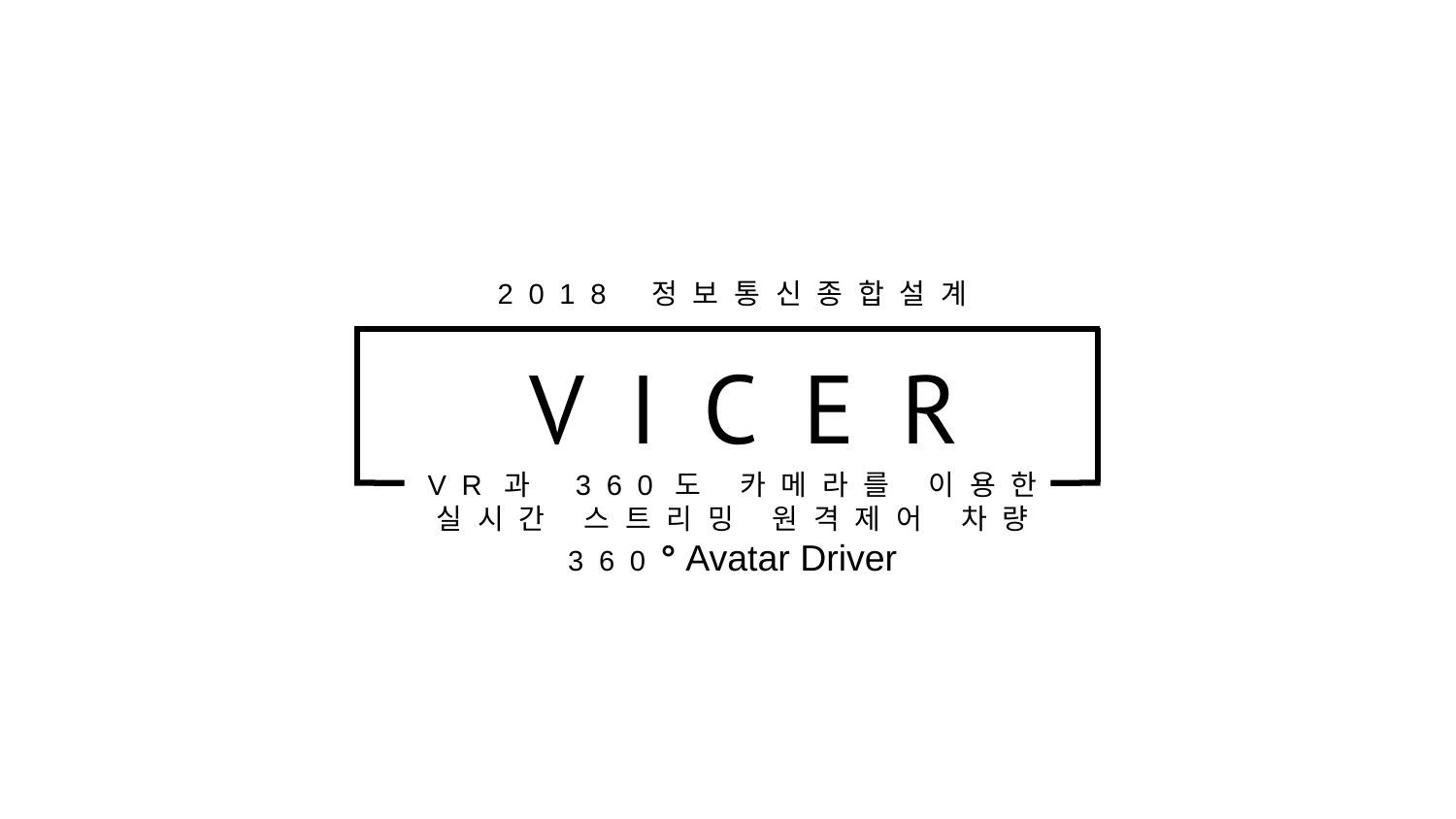

2018 정보통신종합설계
VICER
VR과 360도 카메라를 이용한
실시간 스트리밍 원격제어 차량
360° Avatar Driver